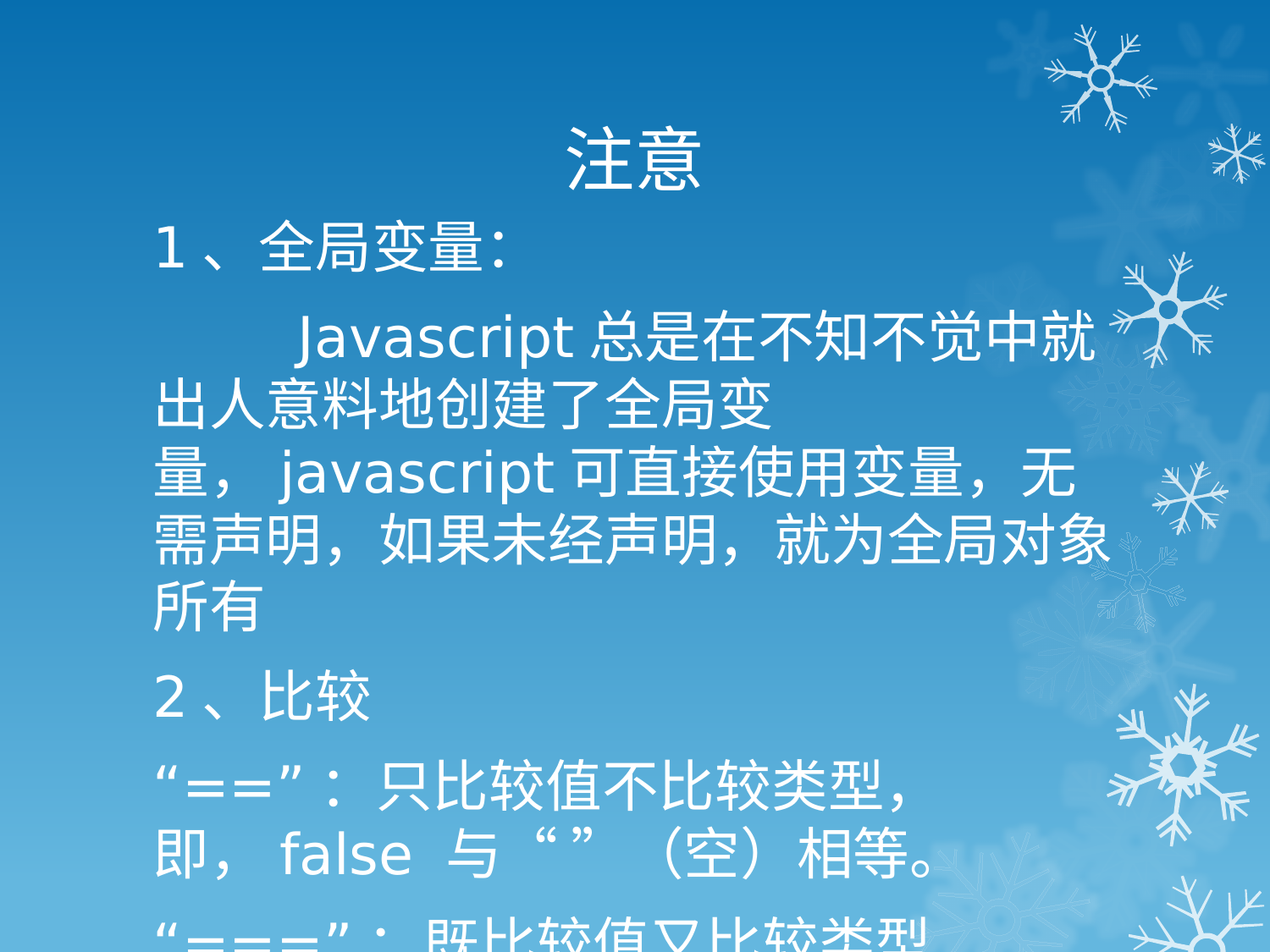

# 注意
1、全局变量：
	 Javascript总是在不知不觉中就出人意料地创建了全局变量，javascript可直接使用变量，无需声明，如果未经声明，就为全局对象所有
2、比较
“==”：只比较值不比较类型，即，false 与“ ”（空）相等。
“===”：既比较值又比较类型